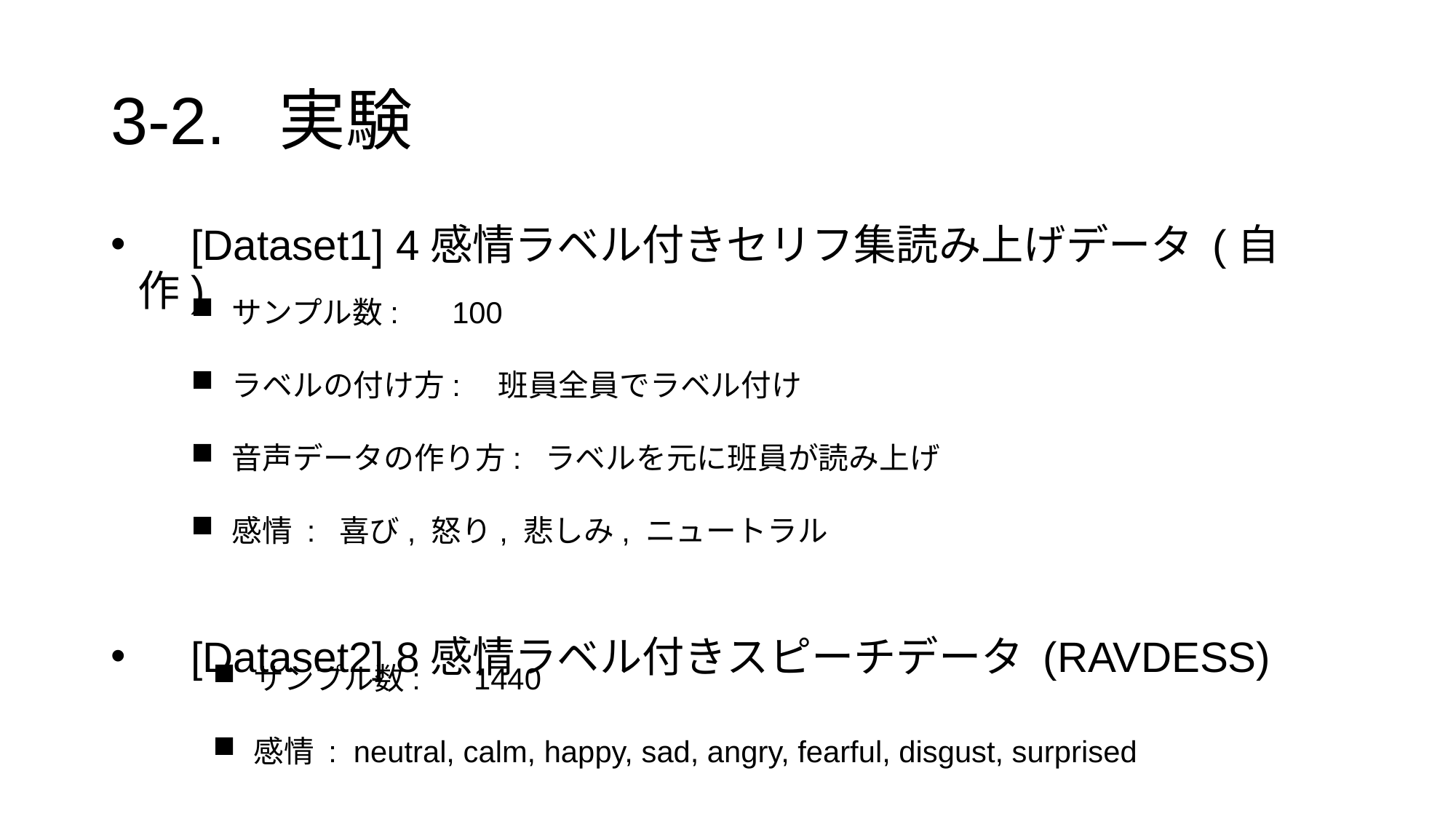

# 3-2.  実験
　[Dataset1] 4感情ラベル付きセリフ集読み上げデータ (自作)

　[Dataset2] 8感情ラベル付きスピーチデータ (RAVDESS)
サンプル数: 　100

ラベルの付け方:　班員全員でラベル付け

音声データの作り方:  ラベルを元に班員が読み上げ

感情 :  喜び, 怒り, 悲しみ, ニュートラル

サンプル数: 　1440

感情 :  neutral, calm, happy, sad, angry, fearful, disgust, surprised